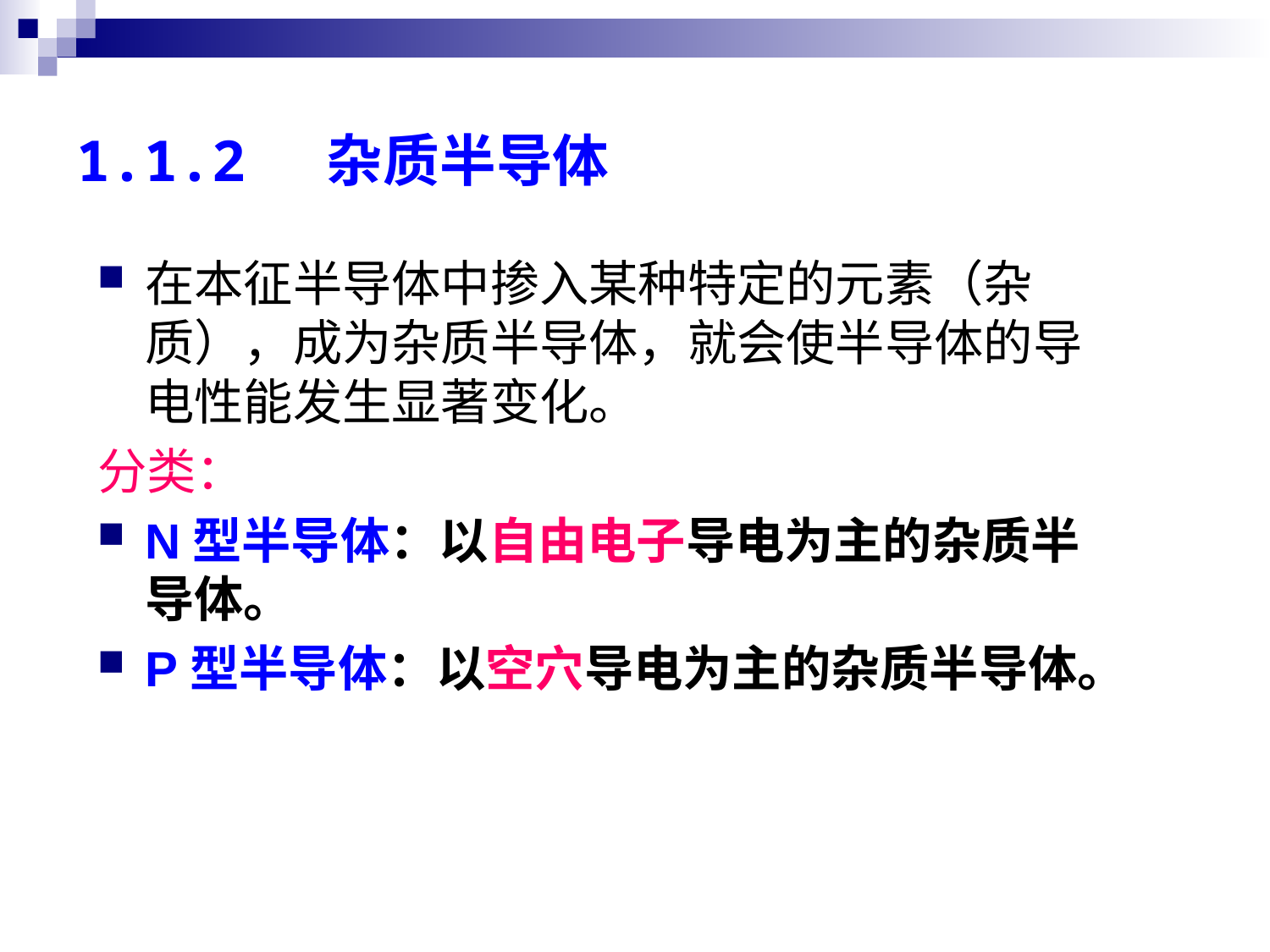

# 1.1.2  杂质半导体
在本征半导体中掺入某种特定的元素（杂质），成为杂质半导体，就会使半导体的导电性能发生显著变化。
分类：
N型半导体：以自由电子导电为主的杂质半导体。
P型半导体：以空穴导电为主的杂质半导体。

22